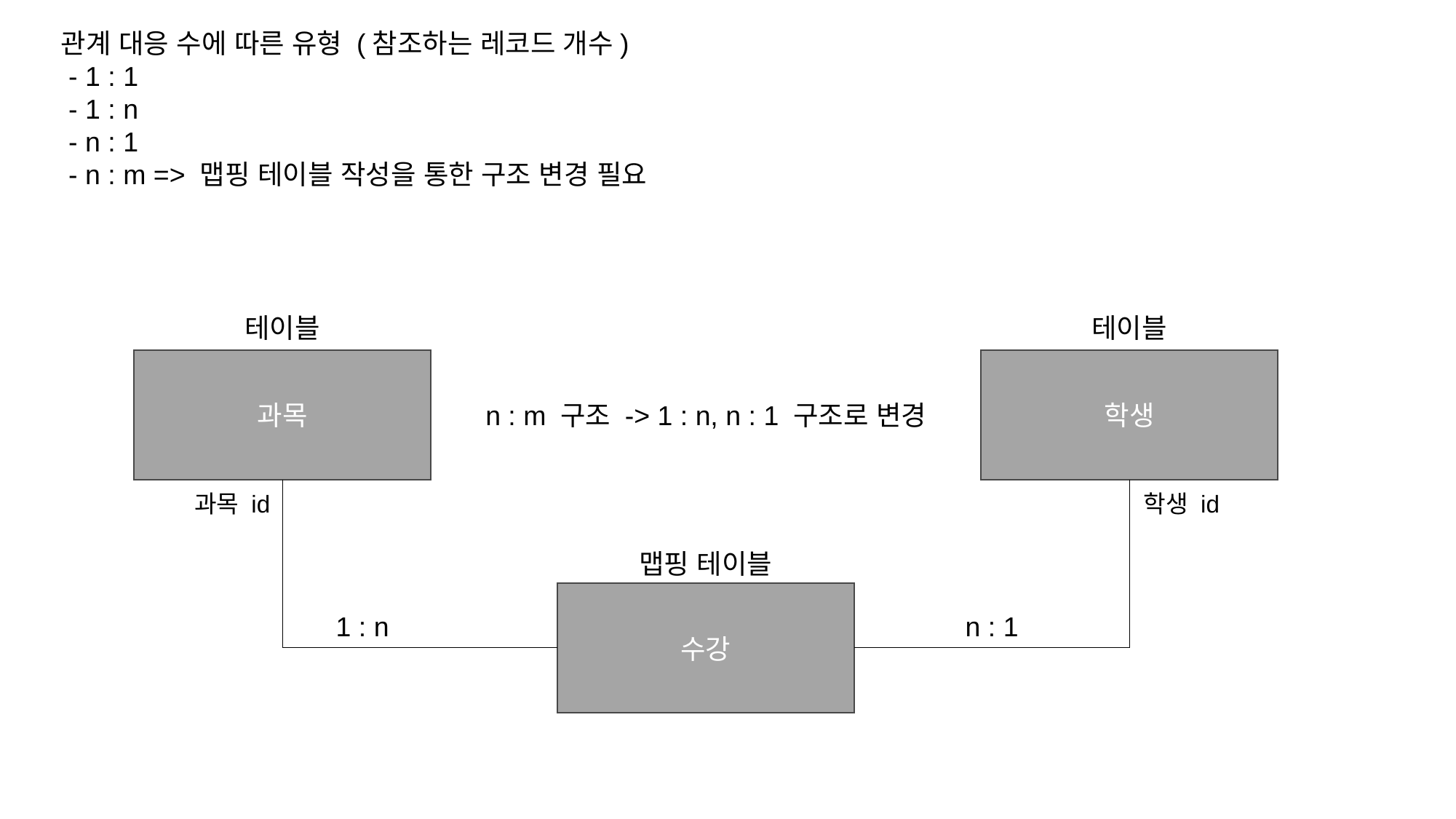

관계 대응 수에 따른 유형 (참조하는 레코드 개수)
 - 1 : 1
 - 1 : n
 - n : 1
 - n : m => 맵핑 테이블 작성을 통한 구조 변경 필요
테이블
테이블
과목
학생
n : m 구조 -> 1 : n, n : 1 구조로 변경
과목 id
학생 id
맵핑 테이블
수강
1 : n
n : 1